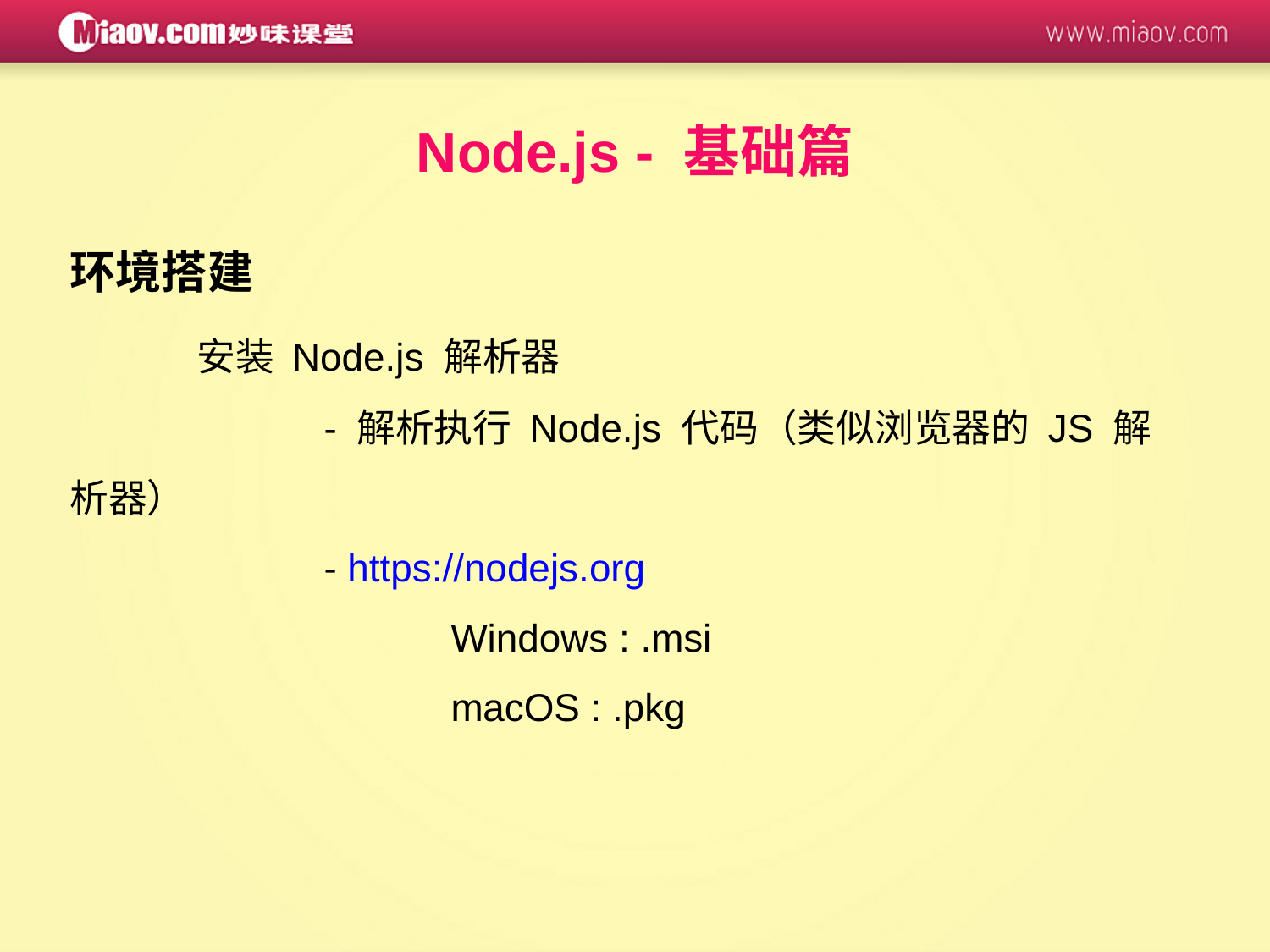

Node.js - 基础篇
环境搭建
	安装 Node.js 解析器
		- 解析执行 Node.js 代码（类似浏览器的 JS 解析器）
		- https://nodejs.org
			Windows : .msi
			macOS : .pkg